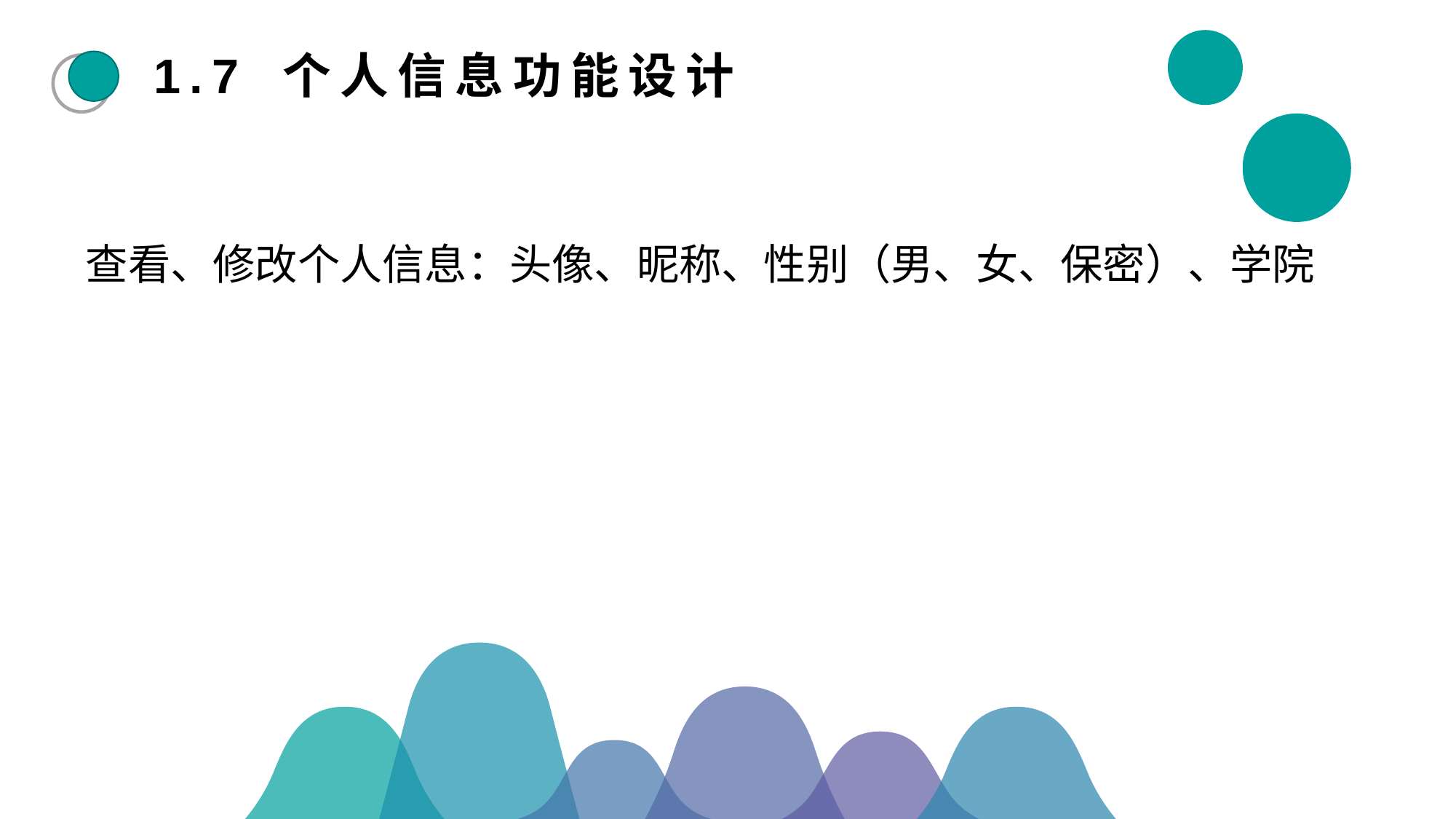

1.7 个人信息功能设计

查看、修改个人信息：头像、昵称、性别（男、女、保密）、学院

245
145
65
80